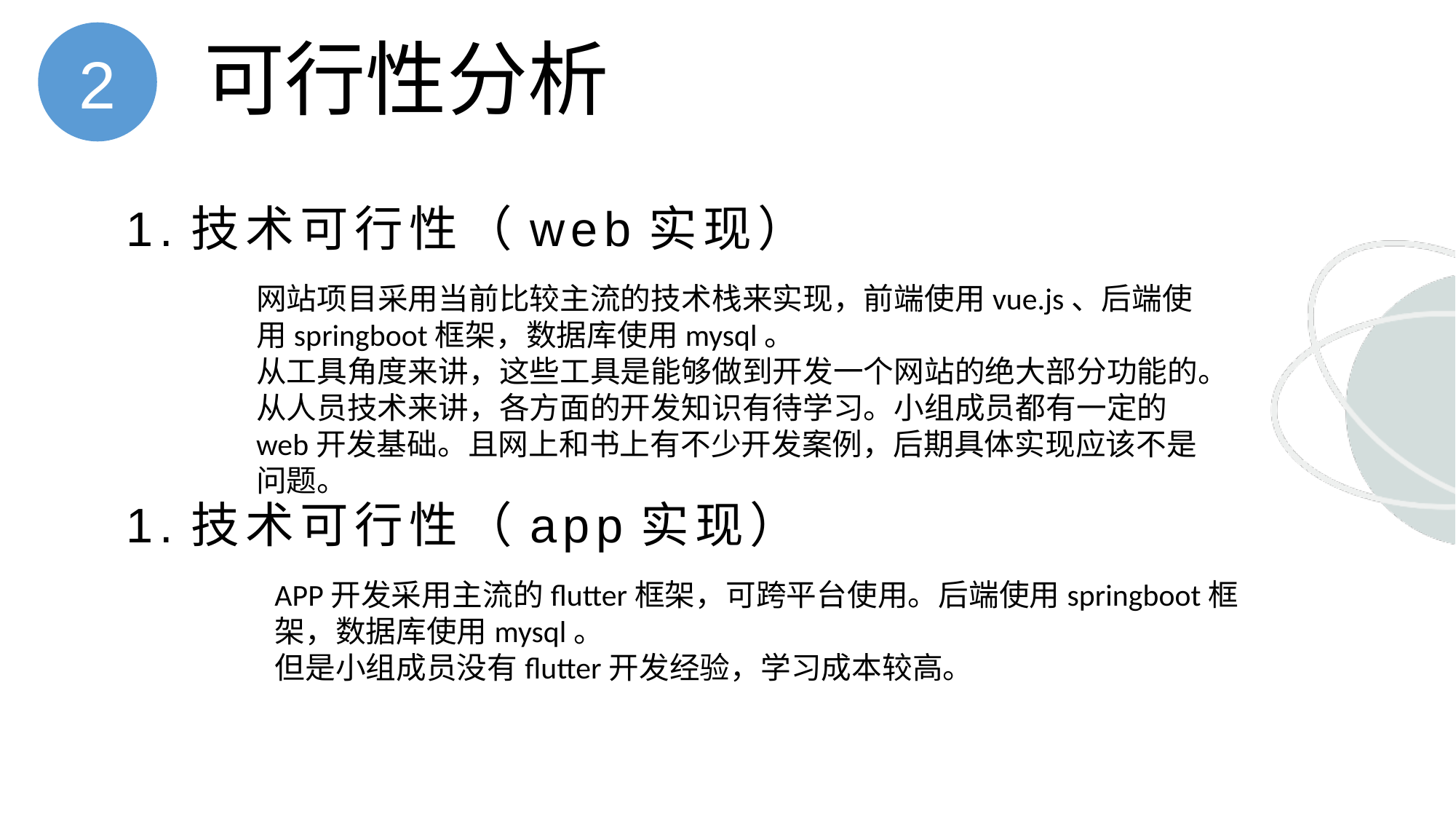

2
# 可行性分析
1.技术可行性（web实现）
网站项目采用当前比较主流的技术栈来实现，前端使用vue.js、后端使用springboot框架，数据库使用mysql。
从工具角度来讲，这些工具是能够做到开发一个网站的绝大部分功能的。
从人员技术来讲，各方面的开发知识有待学习。小组成员都有一定的web开发基础。且网上和书上有不少开发案例，后期具体实现应该不是问题。
1.技术可行性（app实现）
APP开发采用主流的flutter框架，可跨平台使用。后端使用springboot框架，数据库使用mysql。
但是小组成员没有flutter开发经验，学习成本较高。